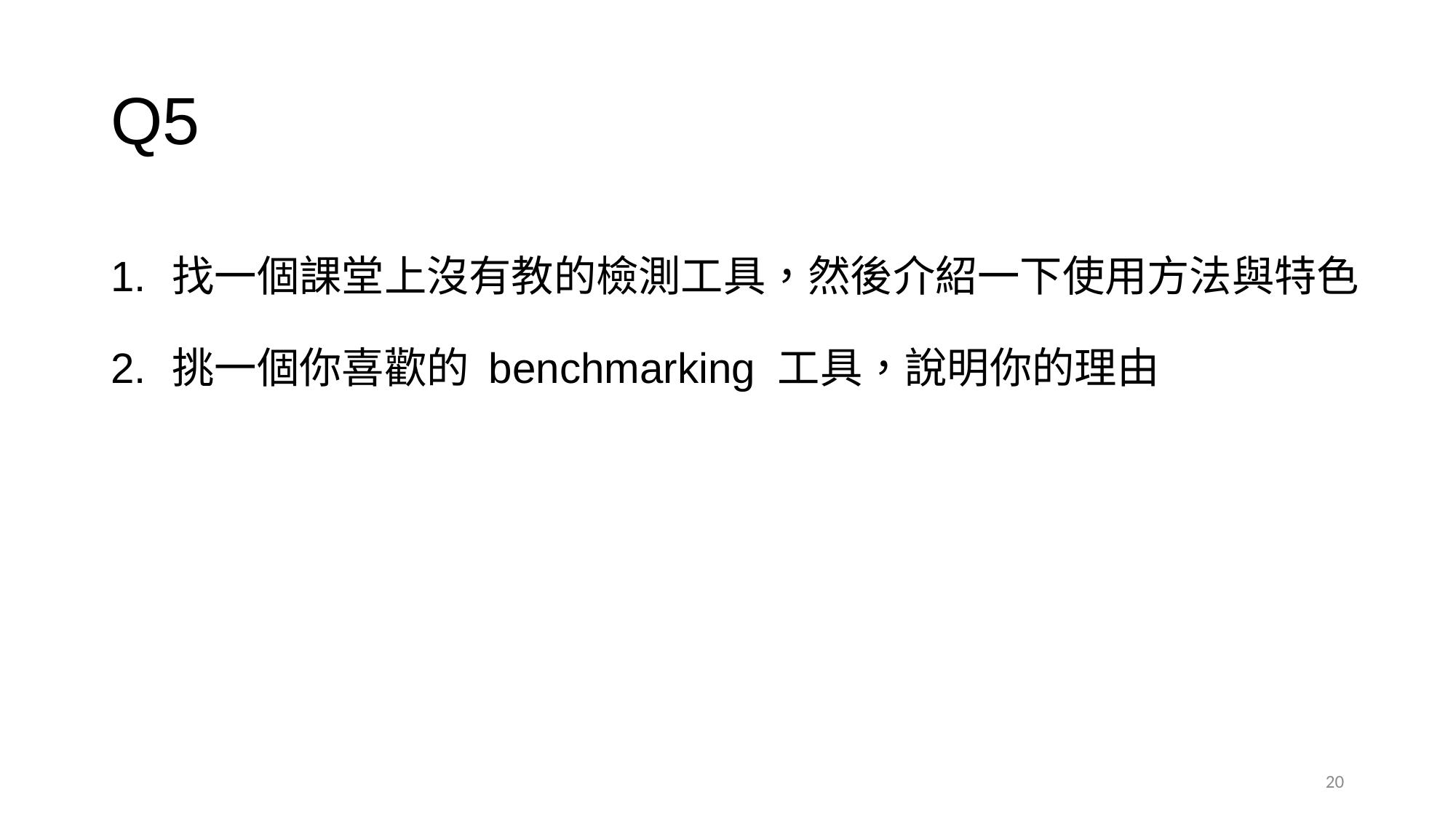

# Q5
找一個課堂上沒有教的檢測工具，然後介紹一下使用方法與特色
挑一個你喜歡的 benchmarking 工具，說明你的理由
20